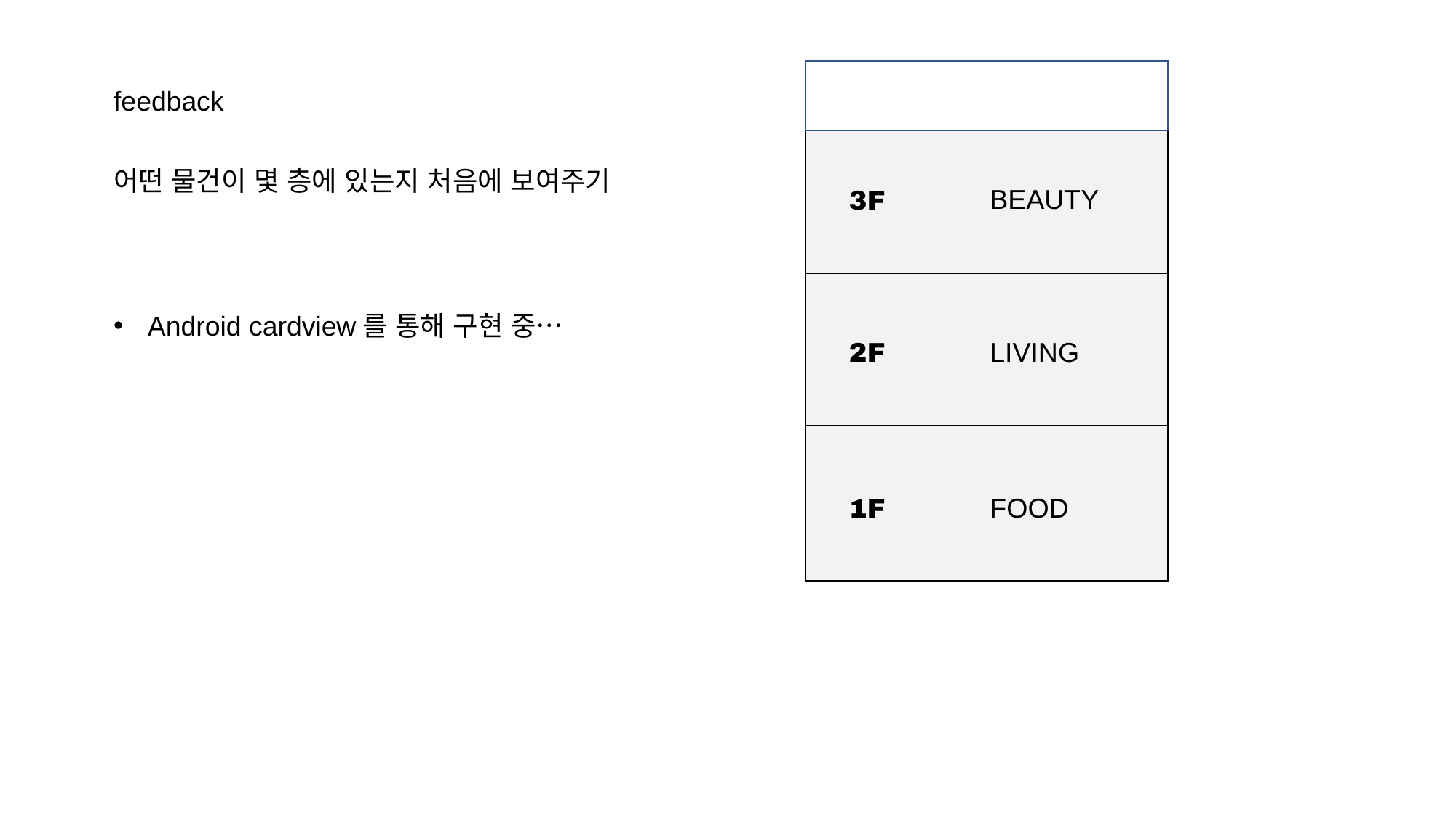

BEAUTY
3F
2F
LIVING
1F
FOOD
feedback
어떤 물건이 몇 층에 있는지 처음에 보여주기
Android cardview를 통해 구현 중…